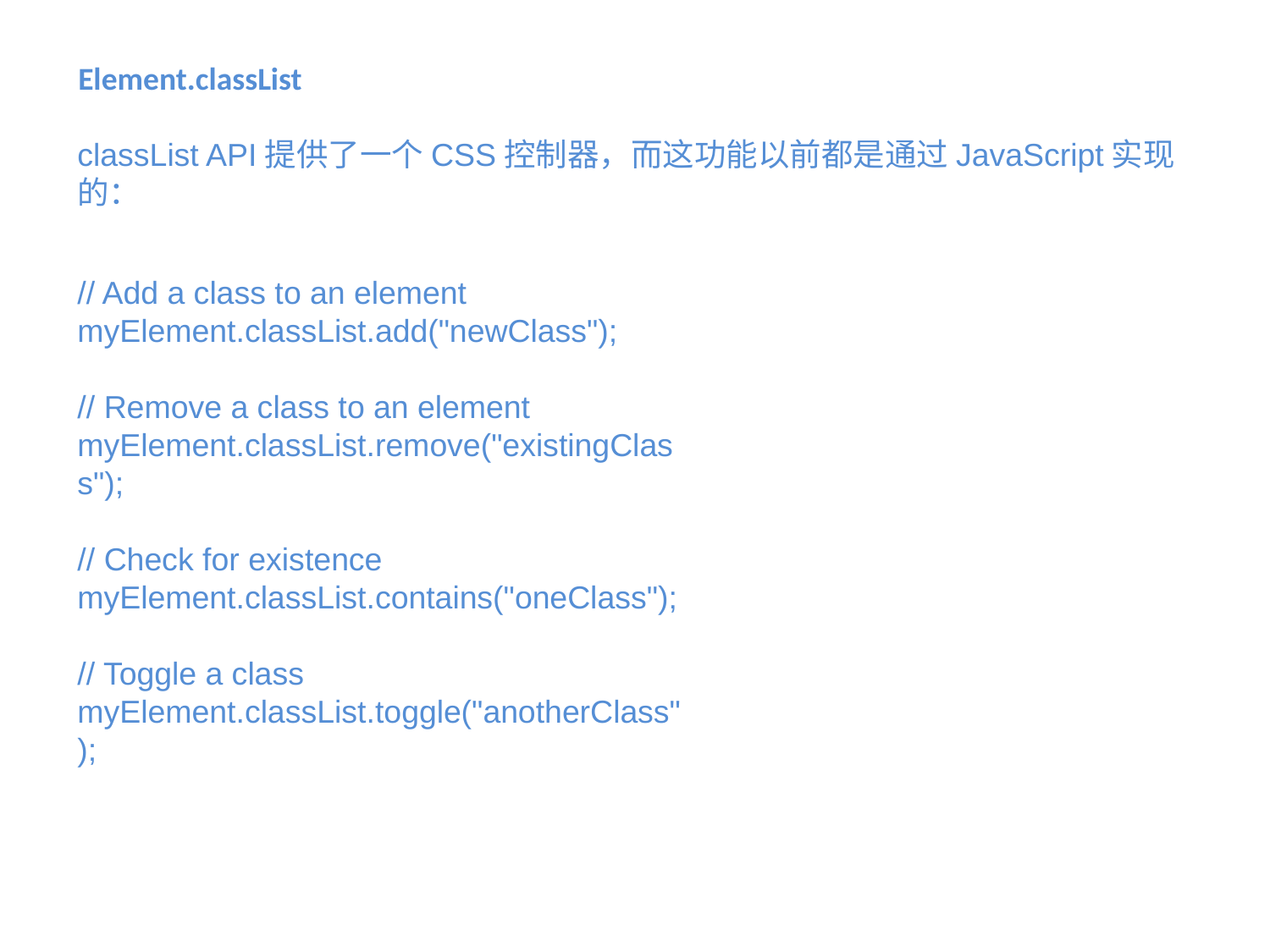

Element.classList
classList API提供了一个CSS控制器，而这功能以前都是通过JavaScript实现的：
// Add a class to an element
myElement.classList.add("newClass");

// Remove a class to an element
myElement.classList.remove("existingClass");

// Check for existence
myElement.classList.contains("oneClass");

// Toggle a class
myElement.classList.toggle("anotherClass");